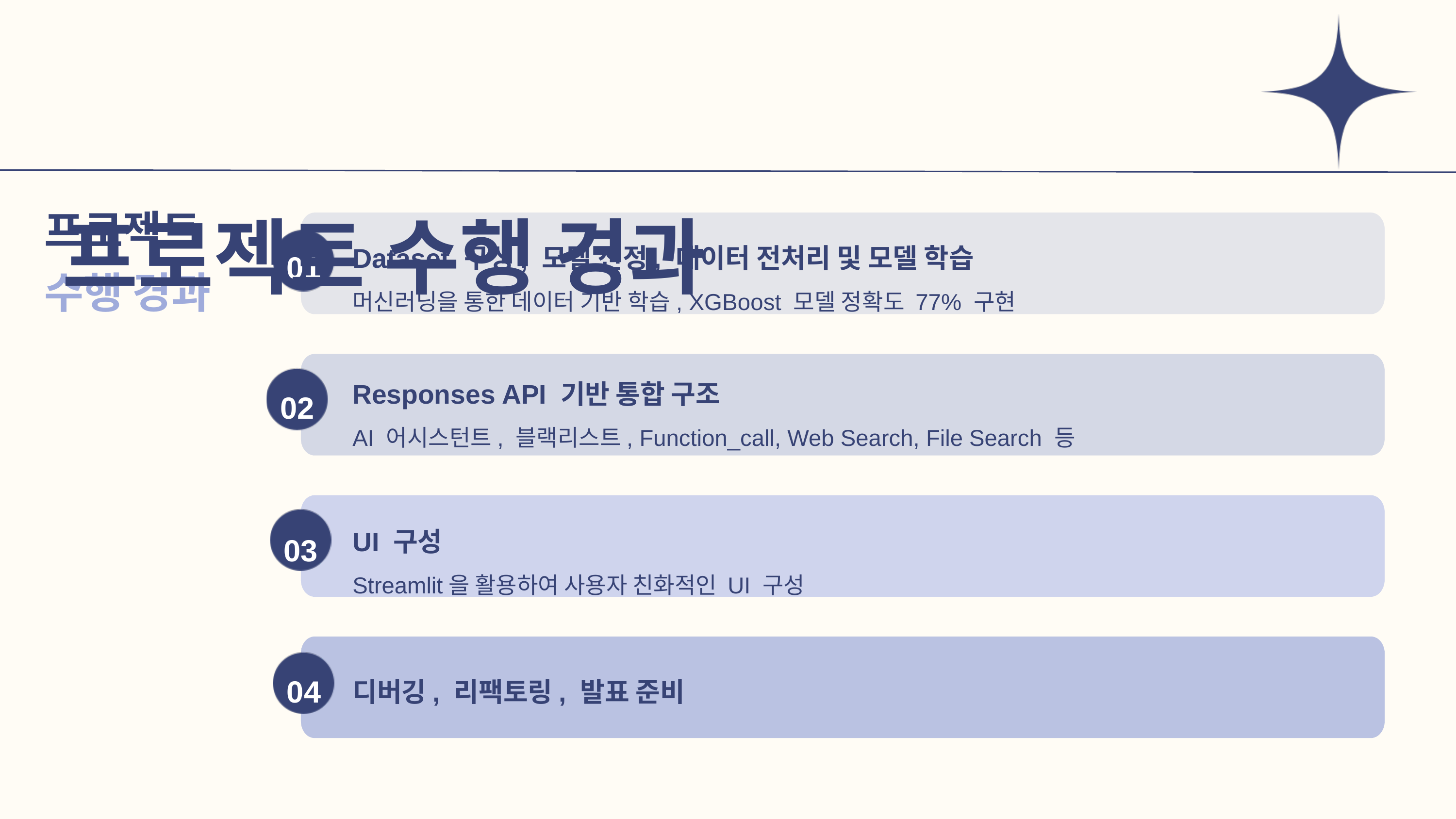

프로젝트 수행 경과
프로젝트
수행 경과

01
Dataset 구성, 모델 선정, 데이터 전처리 및 모델 학습
머신러닝을 통한 데이터 기반 학습, XGBoost 모델 정확도 77% 구현

Responses API 기반 통합 구조
AI 어시스턴트, 블랙리스트, Function_call, Web Search, File Search 등
02

03

UI 구성
Streamlit을 활용하여 사용자 친화적인 UI 구성

04
디버깅, 리팩토링, 발표 준비